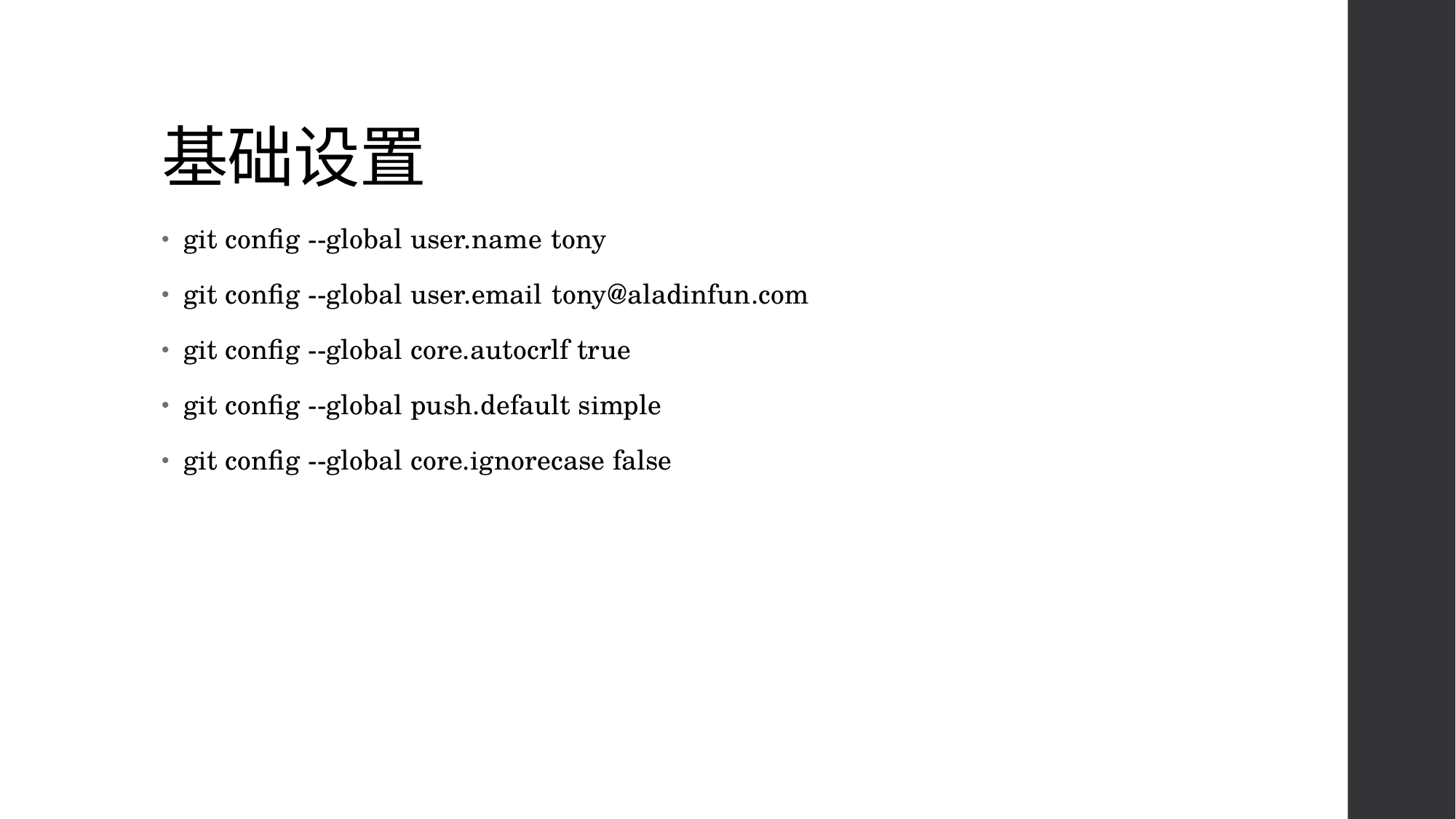

# 基础设置
git config --global user.name tony
git config --global user.email tony@aladinfun.com
git config --global core.autocrlf true
git config --global push.default simple
git config --global core.ignorecase false